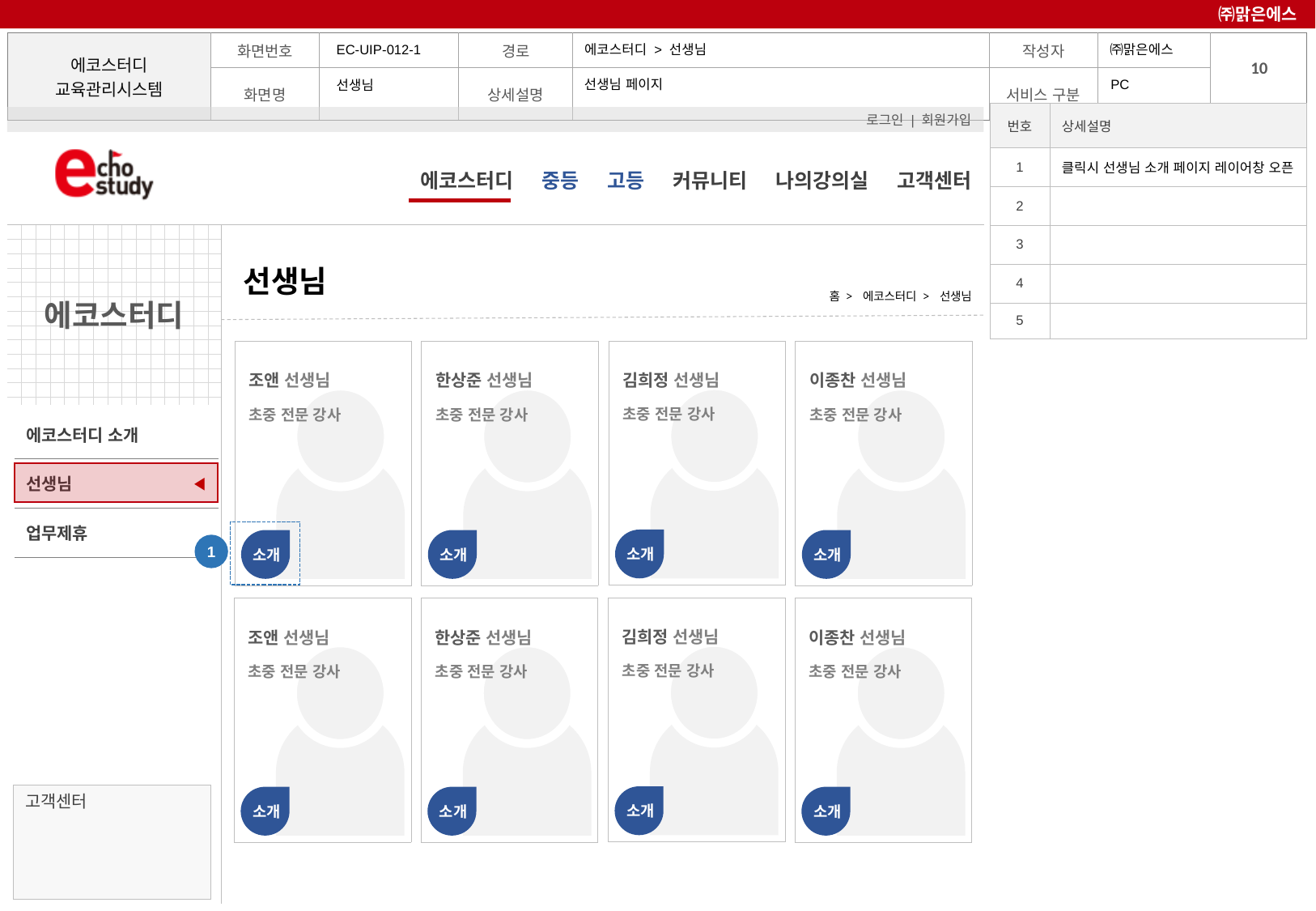

㈜맑은에스
에코스터디 > 선생님
EC-UIP-012-1
PC
선생님 페이지
선생님
| 번호 | 상세설명 |
| --- | --- |
| 1 | 클릭시 선생님 소개 페이지 레이어창 오픈 |
| 2 |  |
| 3 |  |
| 4 |  |
| 5 |  |
# 선생님
홈 > 에코스터디 > 선생님
| 김희정 선생님 초중 전문 강사 |
| --- |
| 조앤 선생님 초중 전문 강사 |
| --- |
| 한상준 선생님 초중 전문 강사 |
| --- |
| 이종찬 선생님 초중 전문 강사 |
| --- |

◀

소개
소개
소개
소개
1
| 김희정 선생님 초중 전문 강사 |
| --- |
| 조앤 선생님 초중 전문 강사 |
| --- |
| 한상준 선생님 초중 전문 강사 |
| --- |
| 이종찬 선생님 초중 전문 강사 |
| --- |

소개
소개
소개
소개